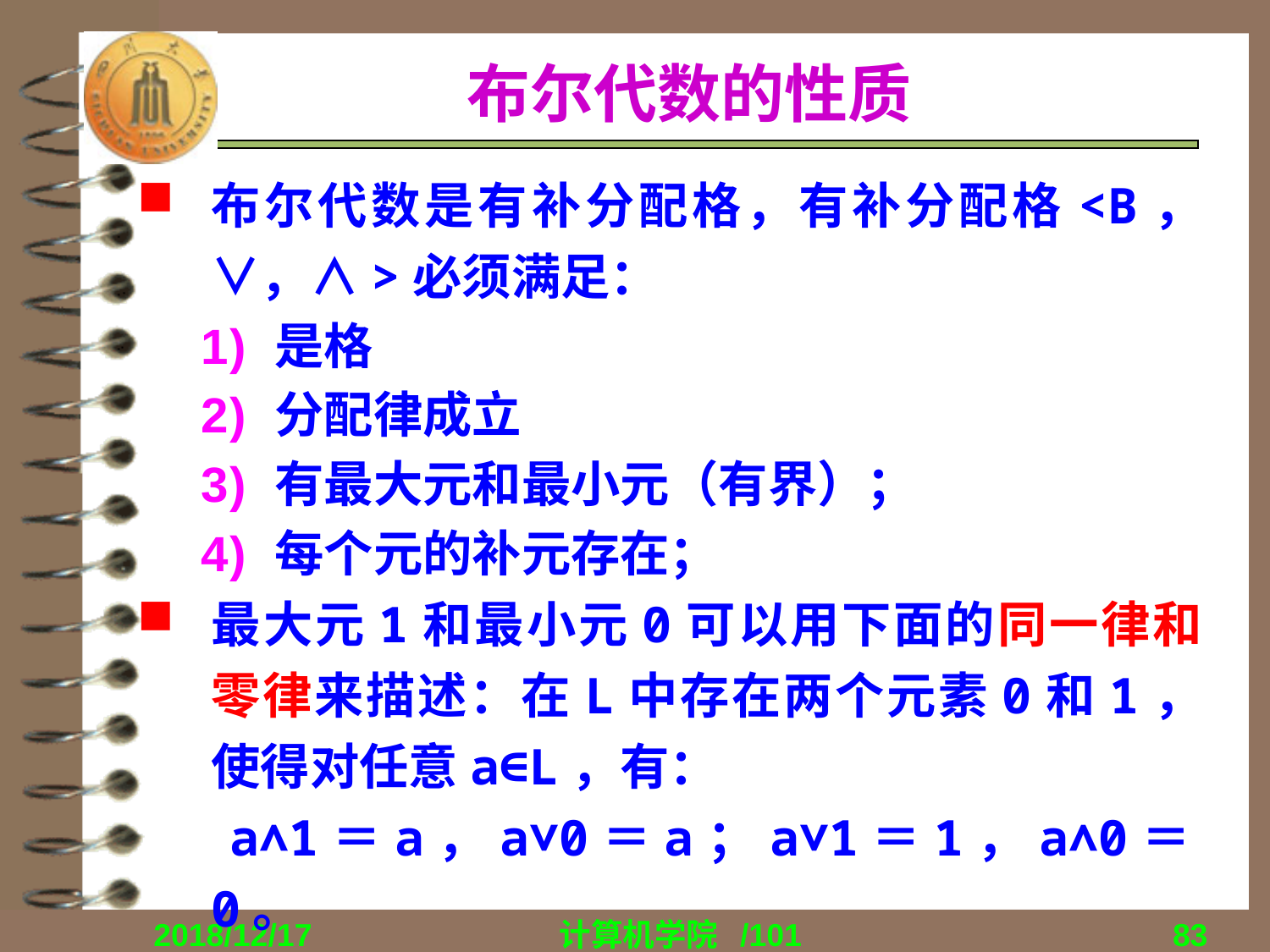

# 布尔代数的性质
布尔代数是有补分配格，有补分配格<B，∨，∧>必须满足：
是格
分配律成立
有最大元和最小元（有界）；
每个元的补元存在；
最大元1和最小元0可以用下面的同一律和零律来描述：在L中存在两个元素0和1，使得对任意a∈L，有：
   a∧1＝a，a∨0＝a；a∨1＝1，a∧0＝0。
2018/12/17
计算机学院  /101
83